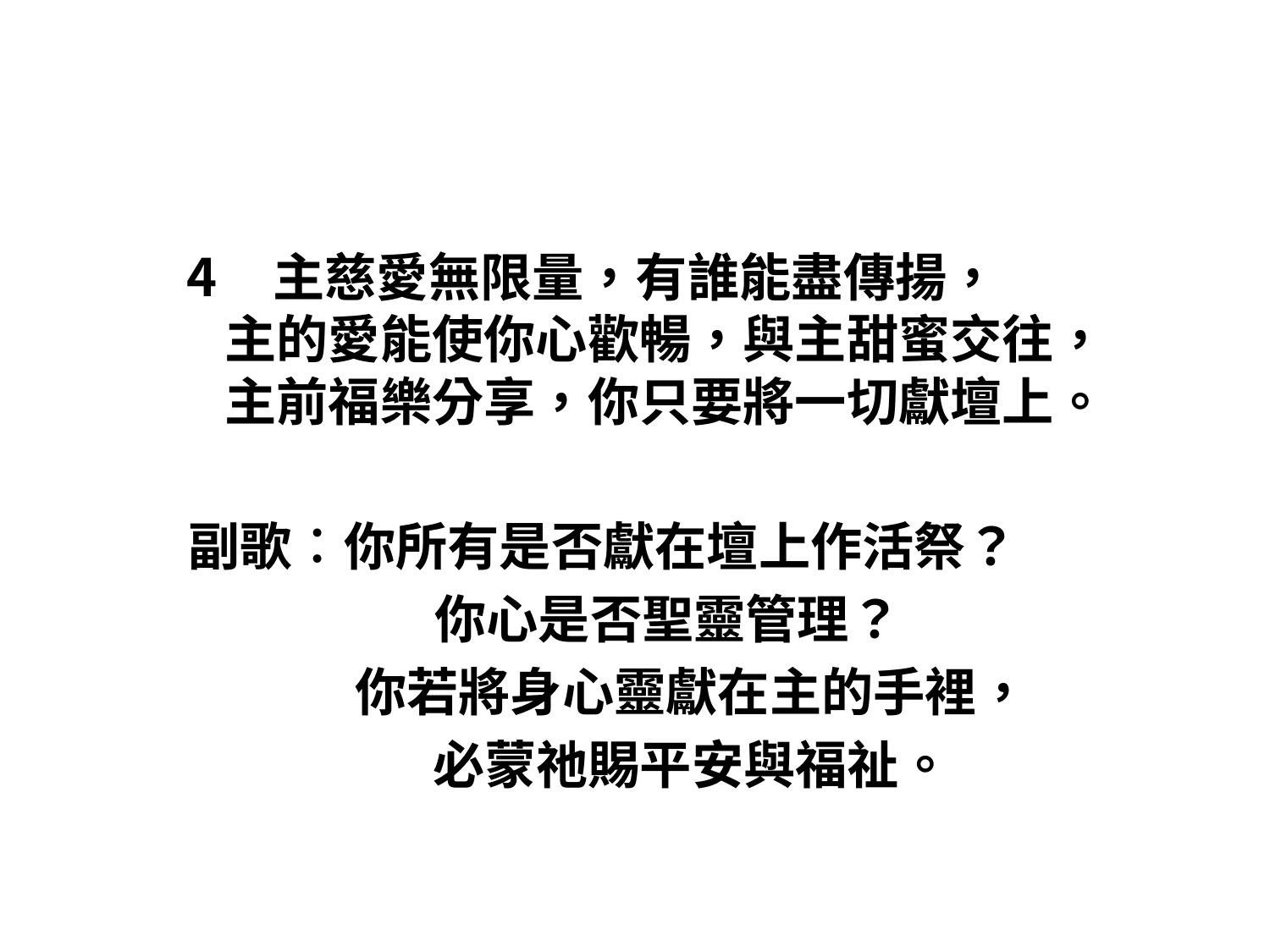

#
主慈愛無限量，有誰能盡傳揚，
     主的愛能使你心歡暢，與主甜蜜交往，
     主前福樂分享，你只要將一切獻壇上。

副歌︰你所有是否獻在壇上作活祭？
          你心是否聖靈管理？
               你若將身心靈獻在主的手裡，
               必蒙祂賜平安與福祉。